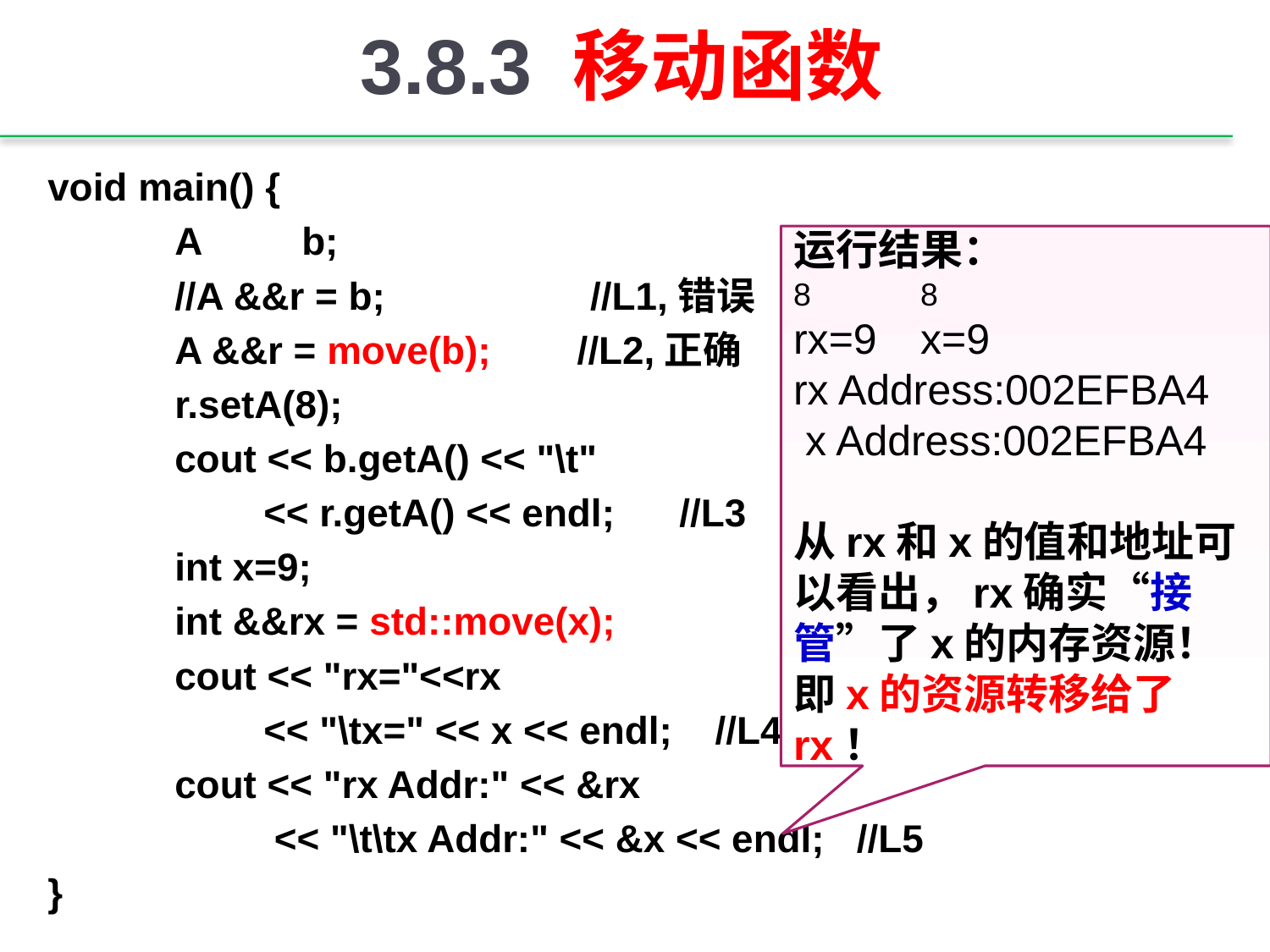

# 3.8.3 移动函数
void main() {
	A 	b;
	//A &&r = b;	               //L1,错误
	A &&r = move(b);	  //L2,正确
	r.setA(8);
	cout << b.getA() << "\t"
                    << r.getA() << endl;      //L3
	int x=9;
	int &&rx = std::move(x);
	cout << "rx="<<rx
                    << "\tx=" << x << endl;    //L4
	cout << "rx Addr:" << &rx
                     << "\t\tx Addr:" << &x << endl;   //L5
}
运行结果：
8	8
rx=9	x=9
rx Address:002EFBA4
 x Address:002EFBA4

从rx和x的值和地址可以看出，rx确实“接管”了x的内存资源！即x的资源转移给了rx！